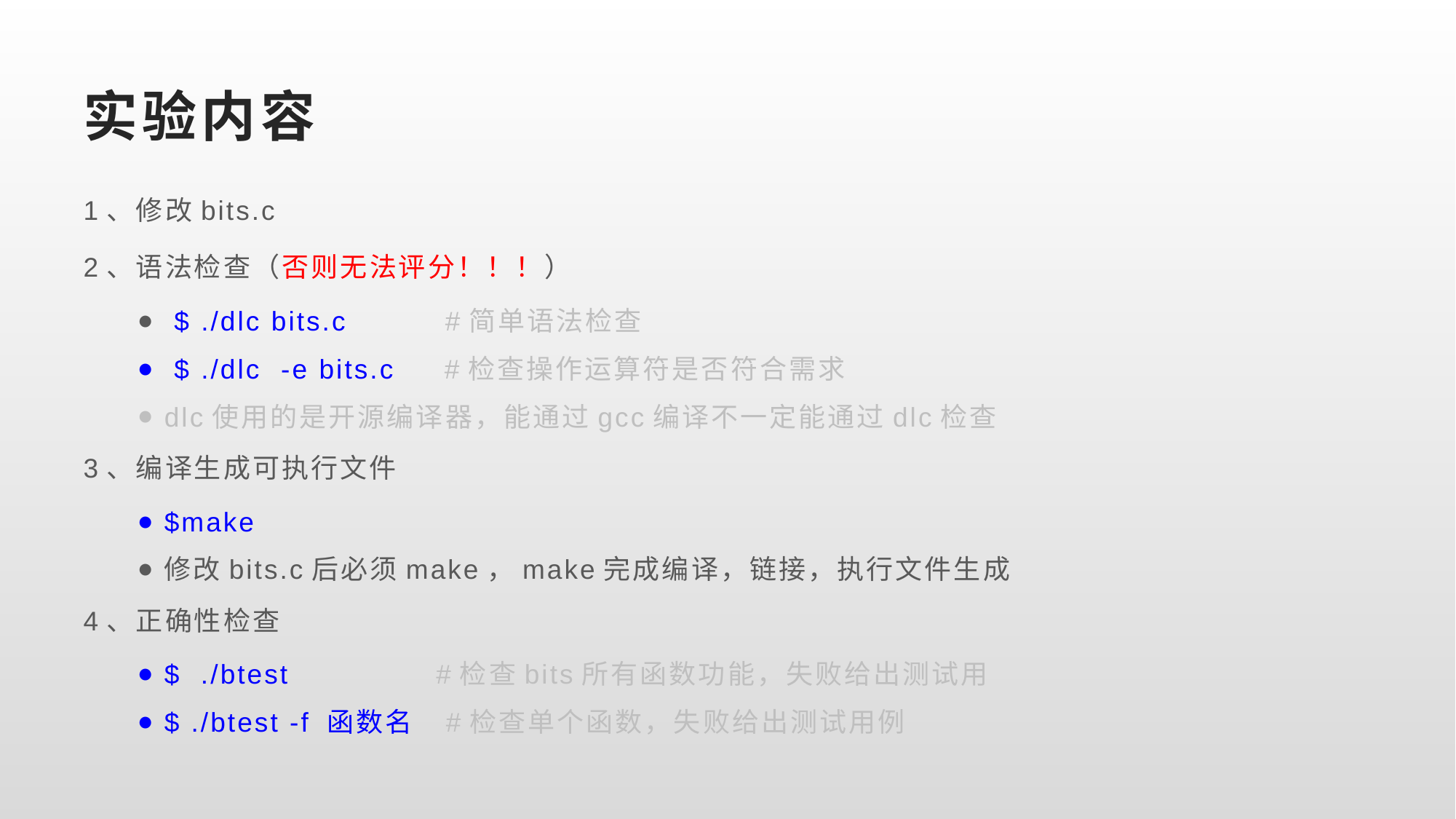

# 实验内容
1、修改bits.c
2、语法检查（否则无法评分！！！）
 $ ./dlc bits.c          #简单语法检查
 $ ./dlc  -e bits.c     #检查操作运算符是否符合需求
dlc使用的是开源编译器，能通过gcc编译不一定能通过dlc检查
3、编译生成可执行文件
$make
修改bits.c后必须make，make完成编译，链接，执行文件生成
4、正确性检查
$  ./btest               #检查bits所有函数功能，失败给出测试用
$ ./btest -f 函数名   #检查单个函数，失败给出测试用例